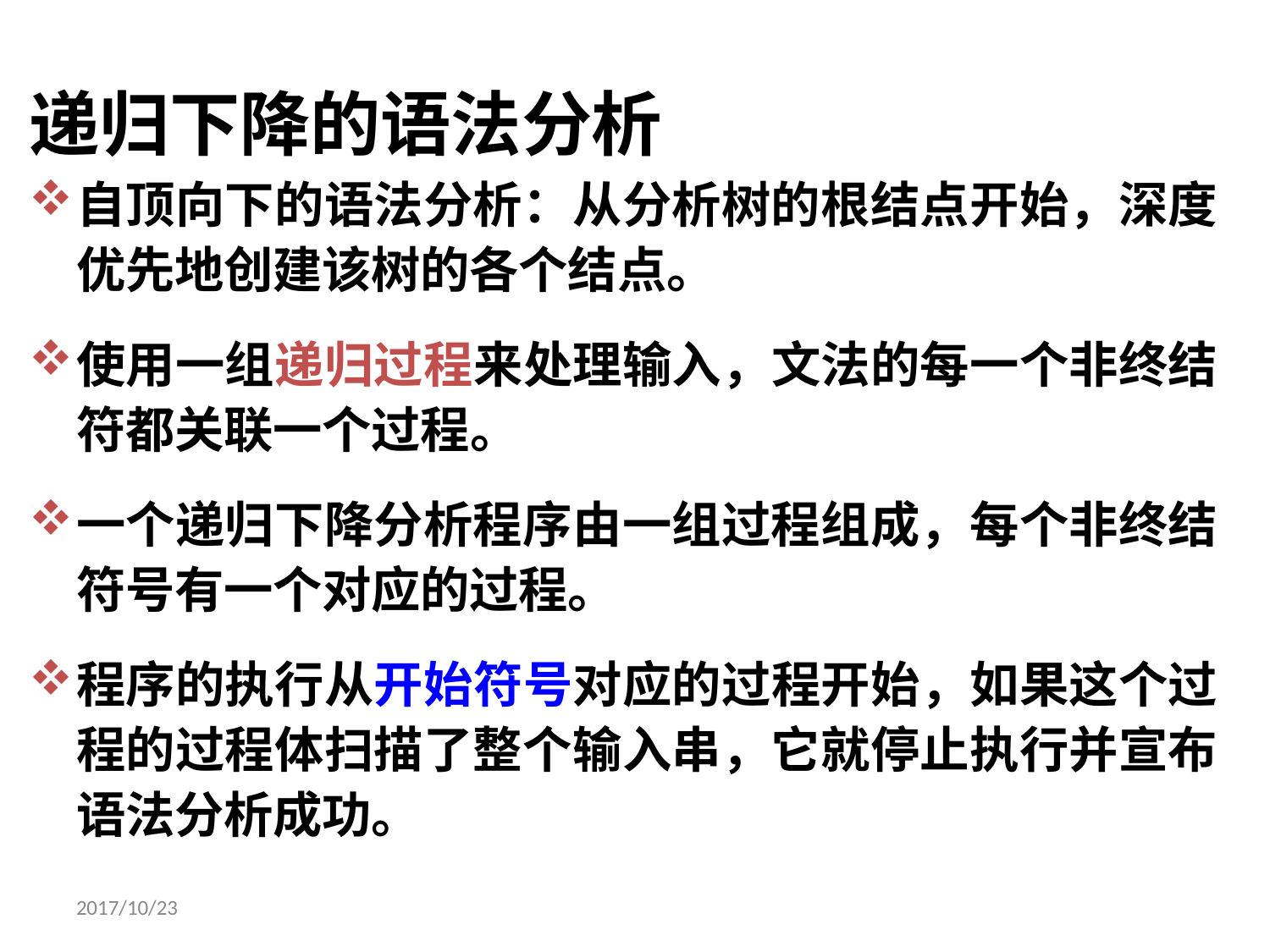

# 递归下降的语法分析
自顶向下的语法分析：从分析树的根结点开始，深度 优先地创建该树的各个结点。
使用一组递归过程来处理输入，文法的每一个非终结 符都关联一个过程。
一个递归下降分析程序由一组过程组成，每个非终结 符号有一个对应的过程。
程序的执行从开始符号对应的过程开始，如果这个过 程的过程体扫描了整个输入串，它就停止执行并宣布 语法分析成功。
2017/10/23
4